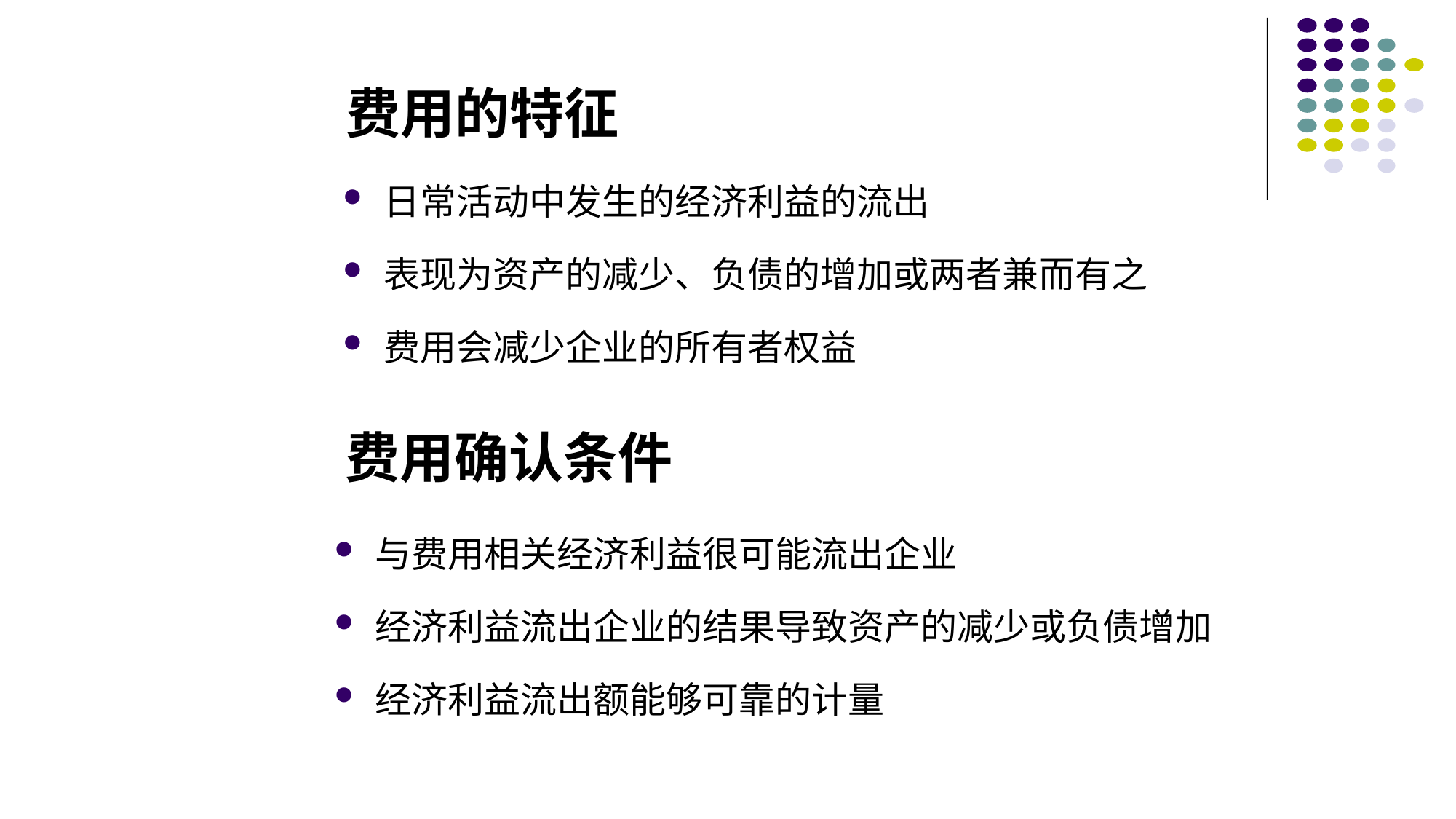

# 费用的特征
日常活动中发生的经济利益的流出
表现为资产的减少、负债的增加或两者兼而有之
费用会减少企业的所有者权益
费用确认条件
与费用相关经济利益很可能流出企业
经济利益流出企业的结果导致资产的减少或负债增加
经济利益流出额能够可靠的计量